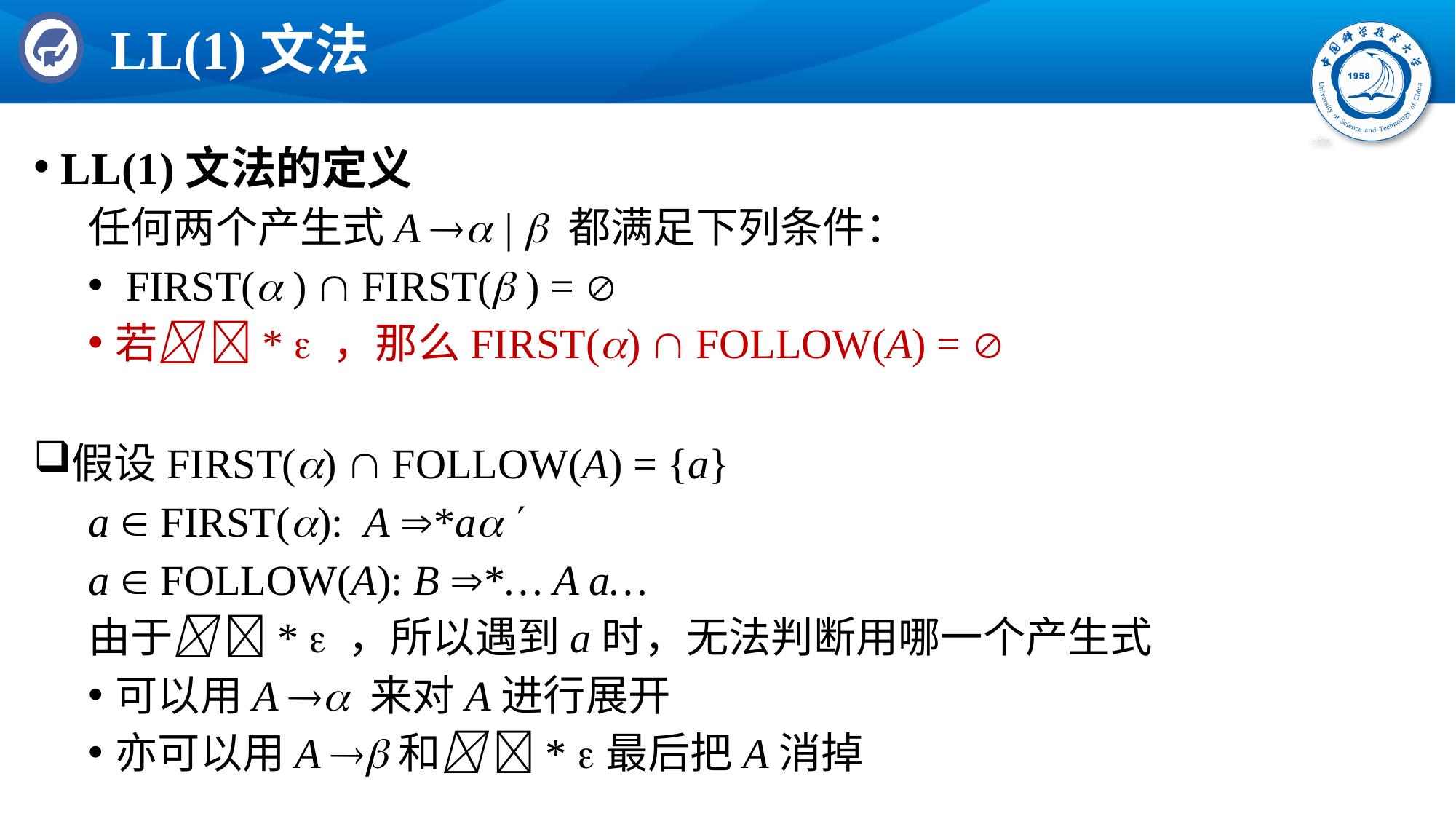

# LL(1)文法
LL(1)文法的定义
任何两个产生式A →α | β 都满足下列条件：
 FIRST(α ) ∩ FIRST(β ) = ∅
若β ⇒* ε ，那么FIRST(α) ∩ FOLLOW(A) = ∅

假设FIRST(α) ∩ FOLLOW(A) = {a}
a ∈ FIRST(α):  A ⇒*aα ′
a ∈ FOLLOW(A): B ⇒*… A a…
由于β ⇒* ε ，所以遇到a时，无法判断用哪一个产生式
可以用A →α 来对A进行展开
亦可以用A →β和β ⇒* ε最后把A消掉